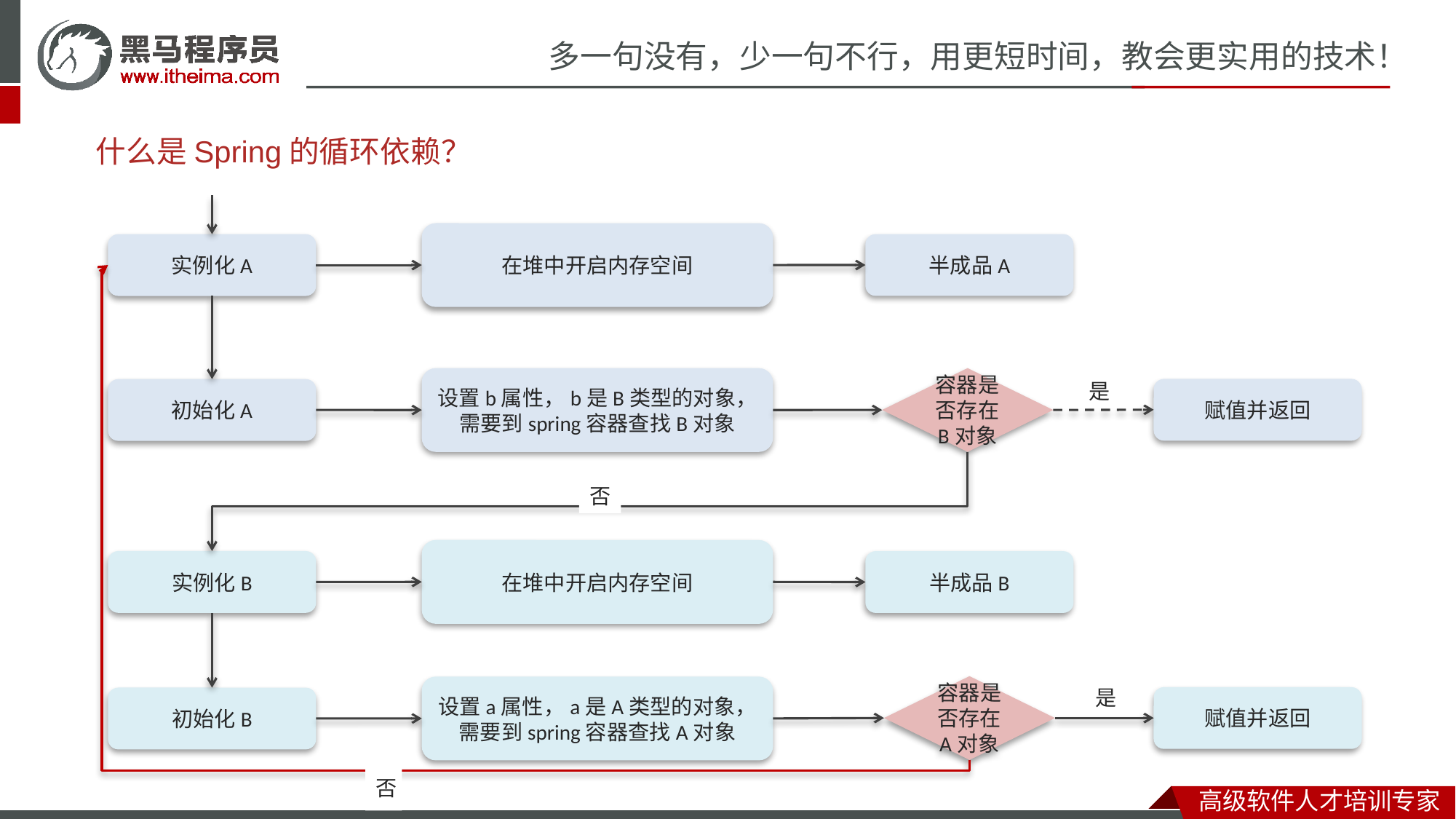

# 什么是Spring的循环依赖？
在堆中开启内存空间
半成品A
实例化A
否
是
容器是否存在B对象
设置b属性，b是B类型的对象，需要到spring容器查找B对象
赋值并返回
初始化A
否
在堆中开启内存空间
实例化B
半成品B
是
容器是否存在A对象
设置a属性，a是A类型的对象，需要到spring容器查找A对象
赋值并返回
初始化B